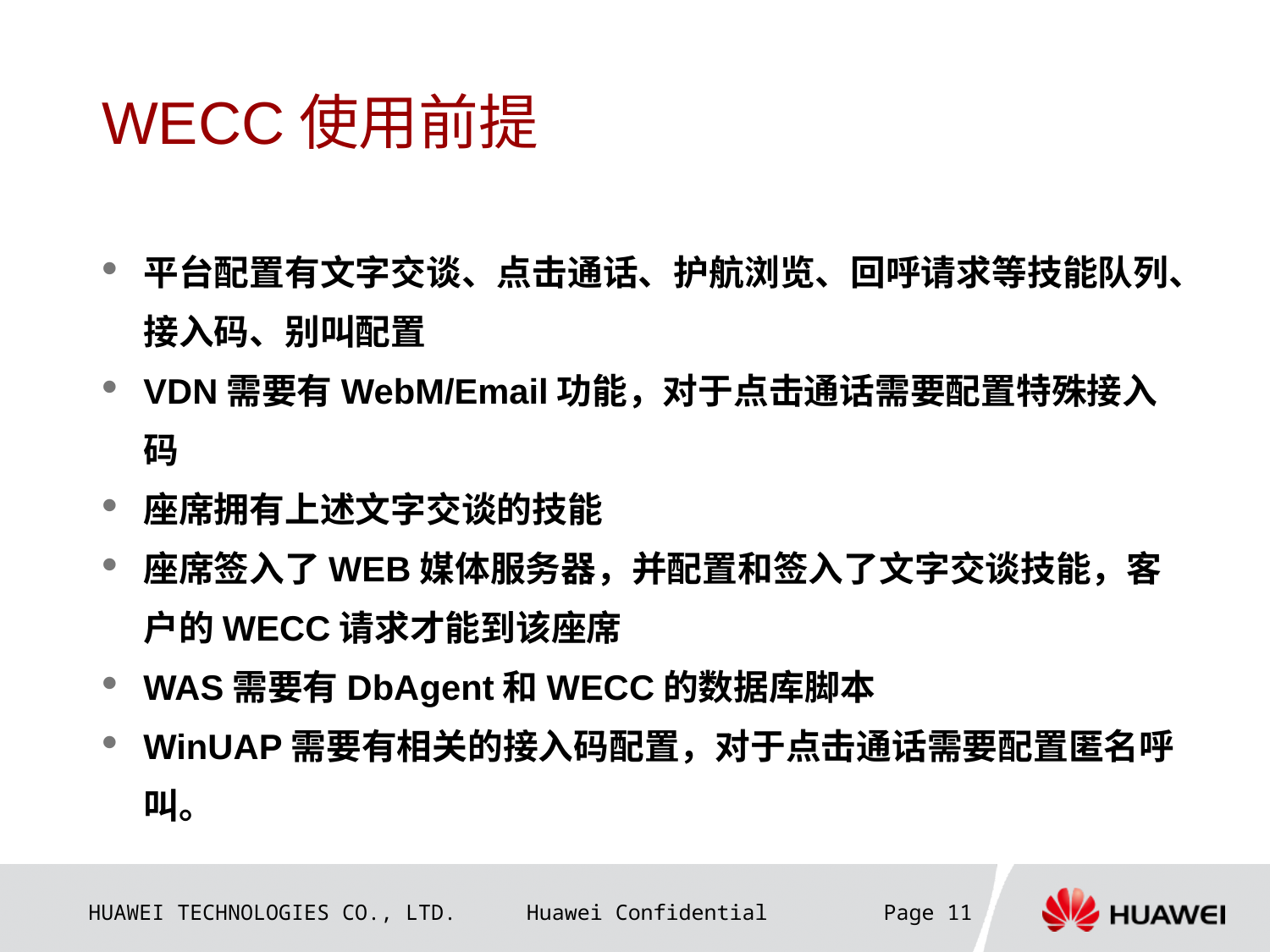

# WECC使用前提
平台配置有文字交谈、点击通话、护航浏览、回呼请求等技能队列、接入码、别叫配置
VDN需要有WebM/Email功能，对于点击通话需要配置特殊接入码
座席拥有上述文字交谈的技能
座席签入了WEB媒体服务器，并配置和签入了文字交谈技能，客户的WECC请求才能到该座席
WAS需要有DbAgent和WECC的数据库脚本
WinUAP需要有相关的接入码配置，对于点击通话需要配置匿名呼叫。
Page 11